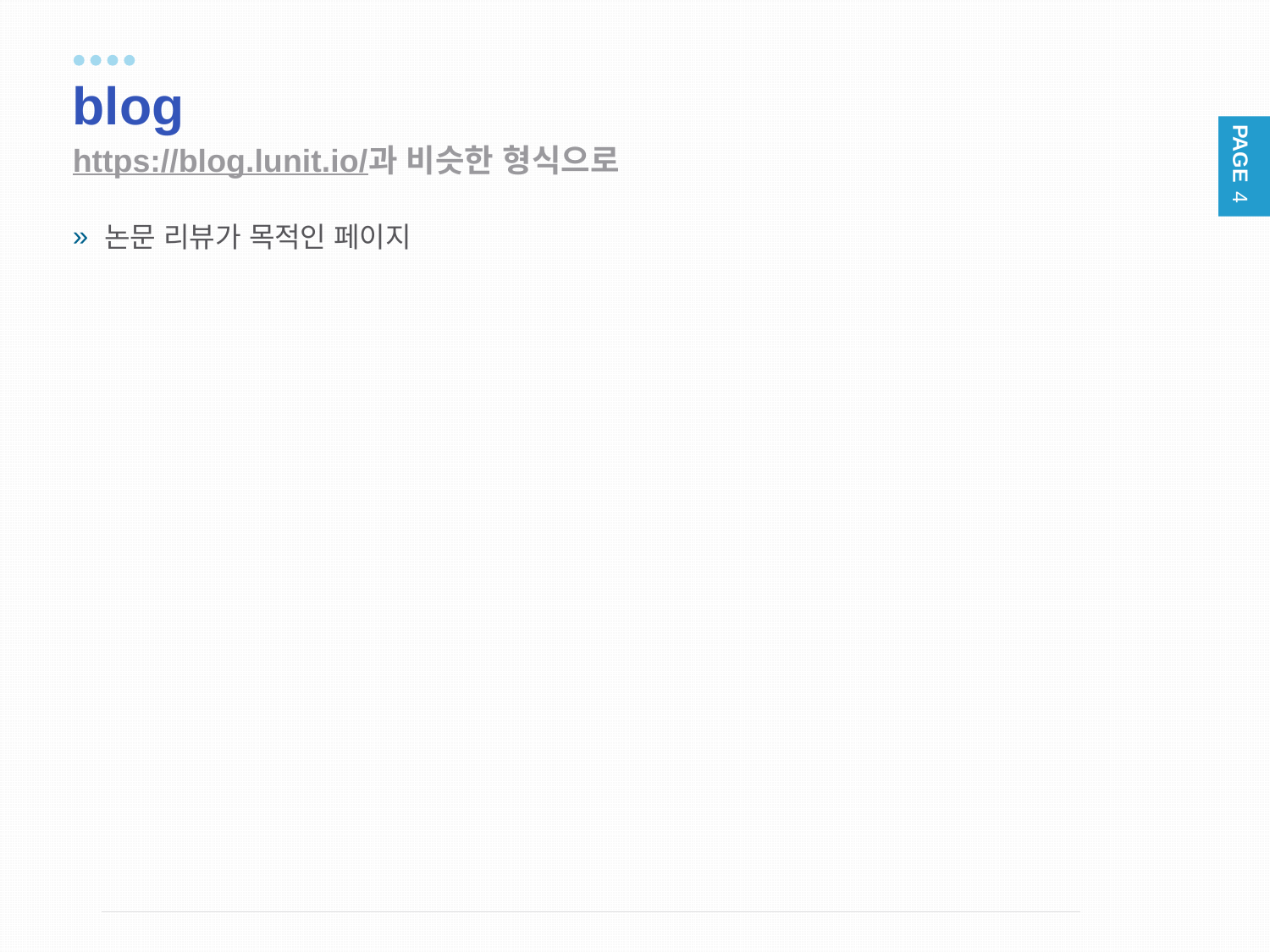

# blog
https://blog.lunit.io/과 비슷한 형식으로
논문 리뷰가 목적인 페이지